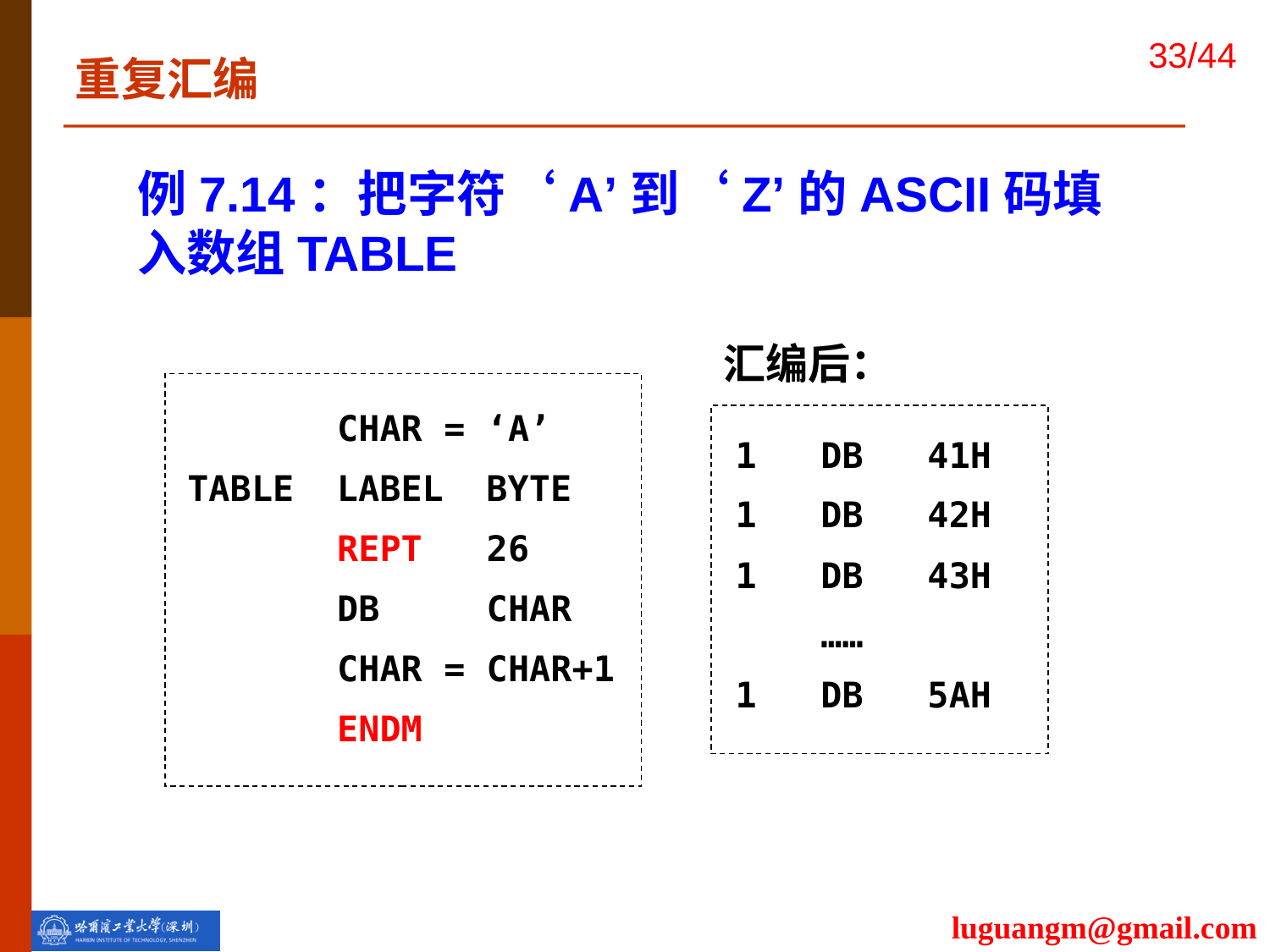

重复汇编
例7.14：把字符‘A’到‘Z’的ASCII码填入数组TABLE
汇编后：

1   DB   41H
1   DB   42H
1   DB   43H
    ……
1   DB   5AH

       CHAR = ‘A’
TABLE  LABEL  BYTE
       REPT   26
       DB     CHAR
       CHAR = CHAR+1
       ENDM